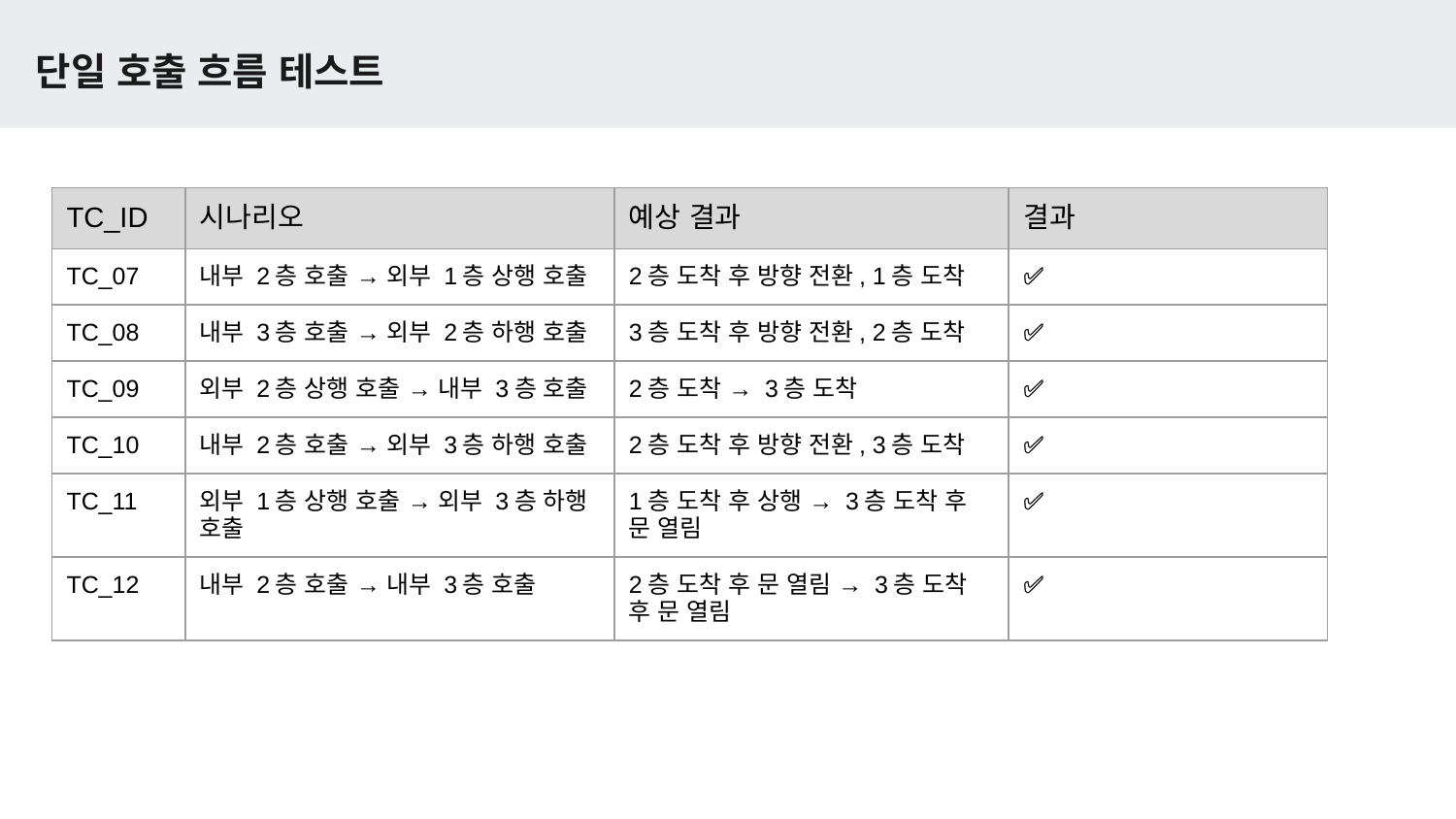

# 단일 호출 흐름 테스트
| TC\_ID | 시나리오 | 예상 결과 | 결과 |
| --- | --- | --- | --- |
| TC\_07 | 내부 2층 호출 → 외부 1층 상행 호출 | 2층 도착 후 방향 전환, 1층 도착 | ✅ |
| TC\_08 | 내부 3층 호출 → 외부 2층 하행 호출 | 3층 도착 후 방향 전환, 2층 도착 | ✅ |
| TC\_09 | 외부 2층 상행 호출 → 내부 3층 호출 | 2층 도착 → 3층 도착 | ✅ |
| TC\_10 | 내부 2층 호출 → 외부 3층 하행 호출 | 2층 도착 후 방향 전환, 3층 도착 | ✅ |
| TC\_11 | 외부 1층 상행 호출 → 외부 3층 하행 호출 | 1층 도착 후 상행 → 3층 도착 후 문 열림 | ✅ |
| TC\_12 | 내부 2층 호출 → 내부 3층 호출 | 2층 도착 후 문 열림 → 3층 도착 후 문 열림 | ✅ |